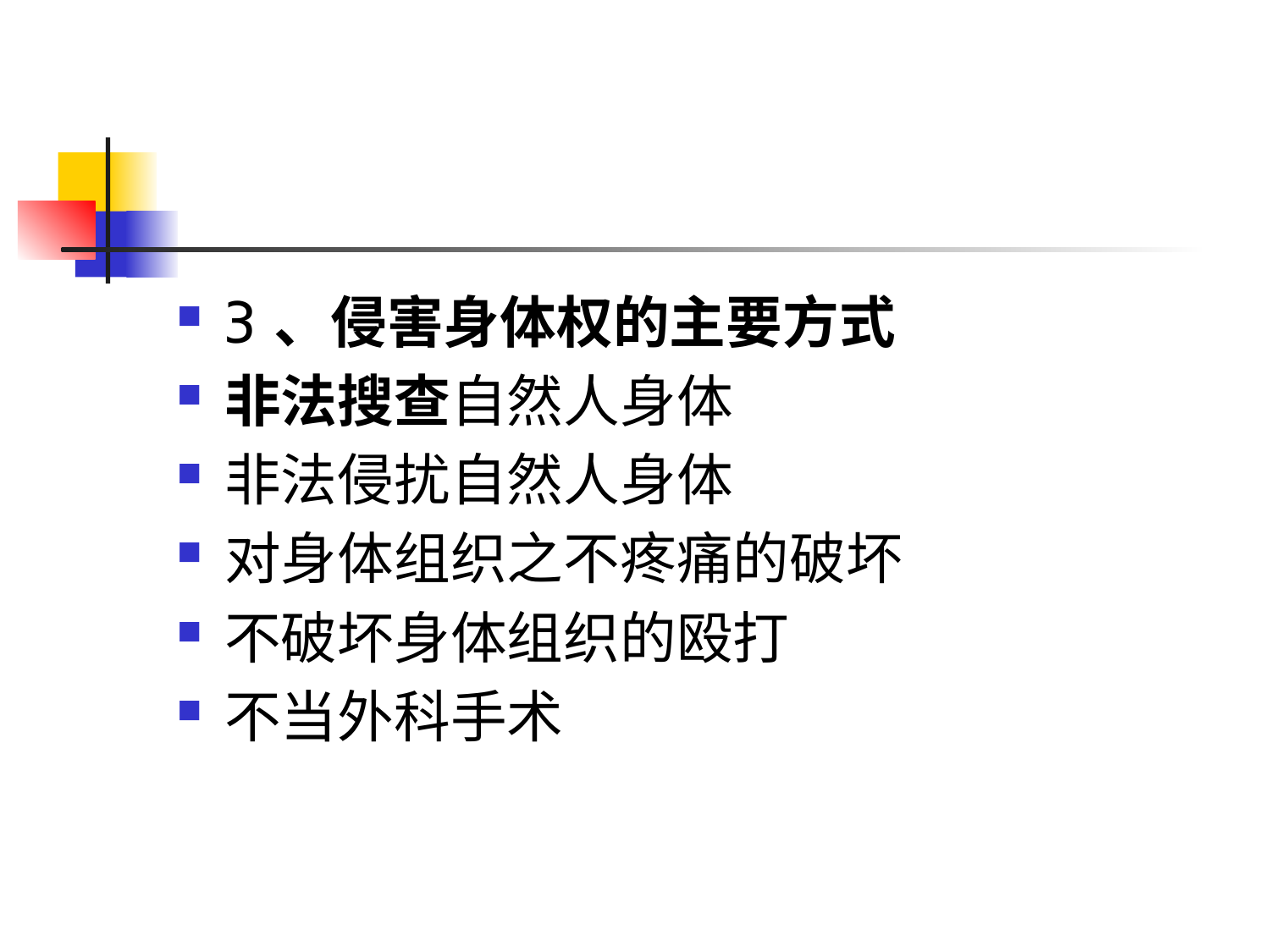

#
3、侵害身体权的主要方式
非法搜查自然人身体
非法侵扰自然人身体
对身体组织之不疼痛的破坏
不破坏身体组织的殴打
不当外科手术